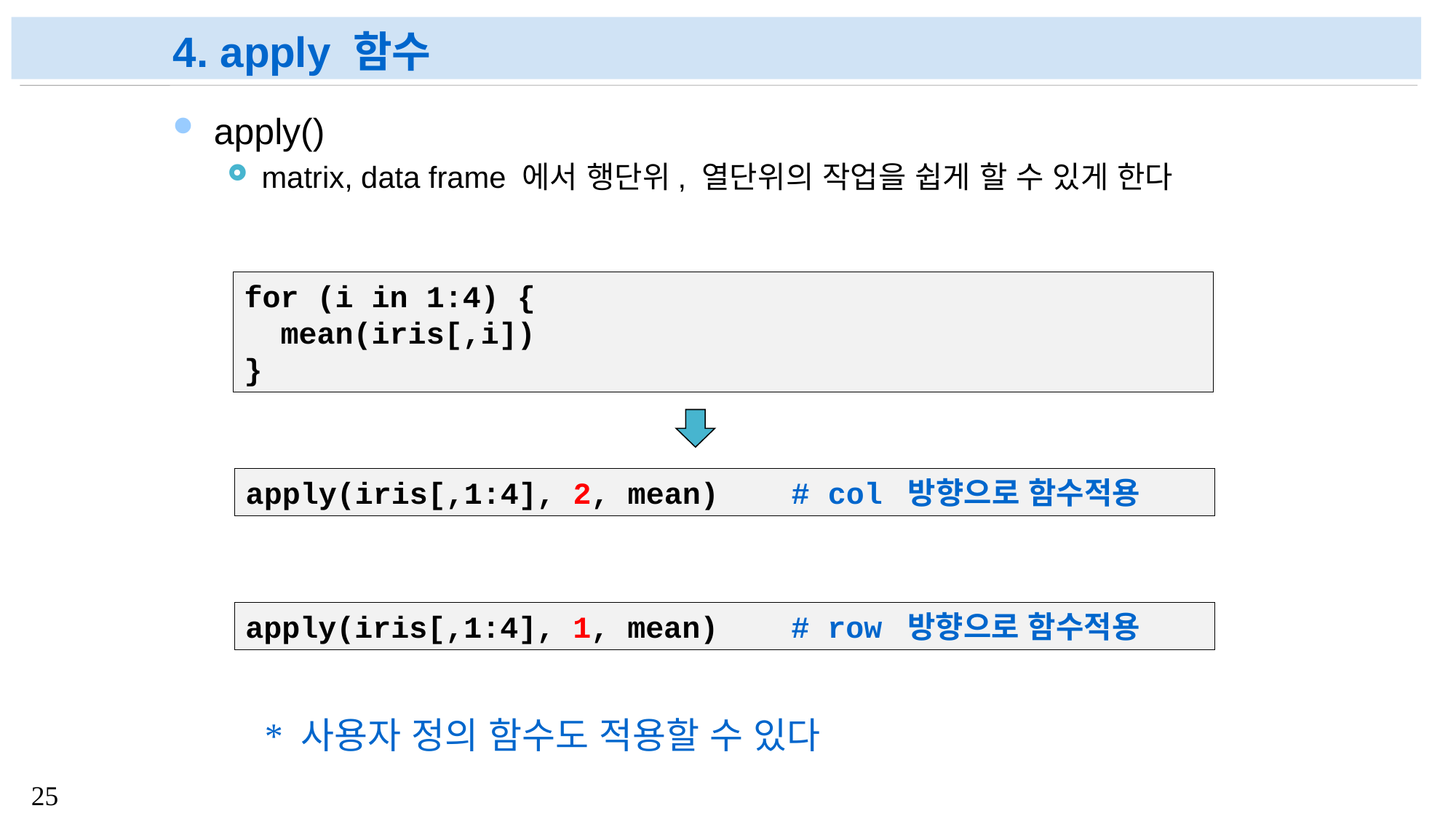

# 4. apply 함수
apply()
matrix, data frame 에서 행단위, 열단위의 작업을 쉽게 할 수 있게 한다
for (i in 1:4) {
  mean(iris[,i])
}

apply(iris[,1:4], 2, mean)    # col 방향으로 함수적용
apply(iris[,1:4], 1, mean)    # row 방향으로 함수적용
* 사용자 정의 함수도 적용할 수 있다